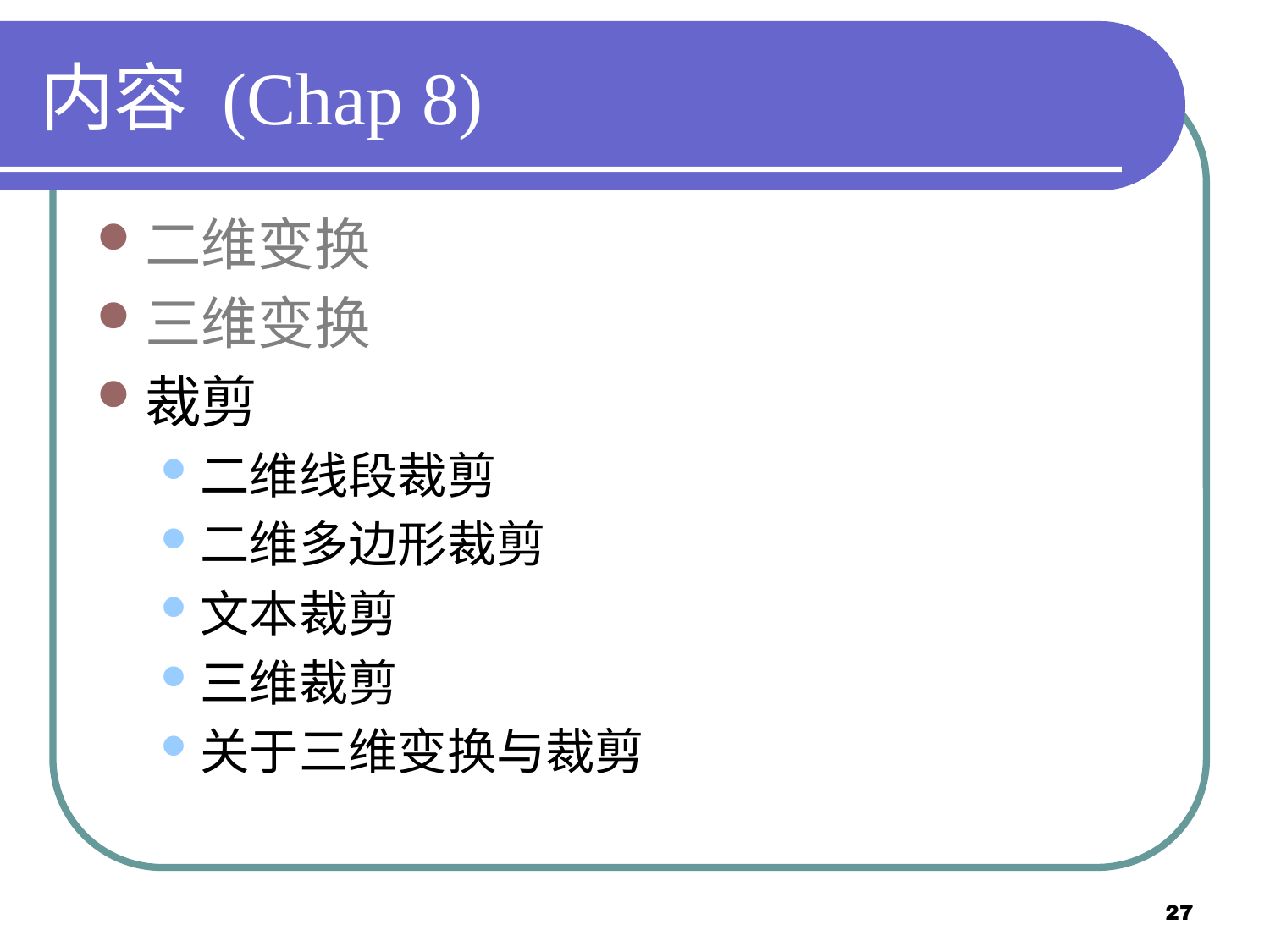

# 内容 (Chap 8)
二维变换
三维变换
裁剪
二维线段裁剪
二维多边形裁剪
文本裁剪
三维裁剪
关于三维变换与裁剪
27